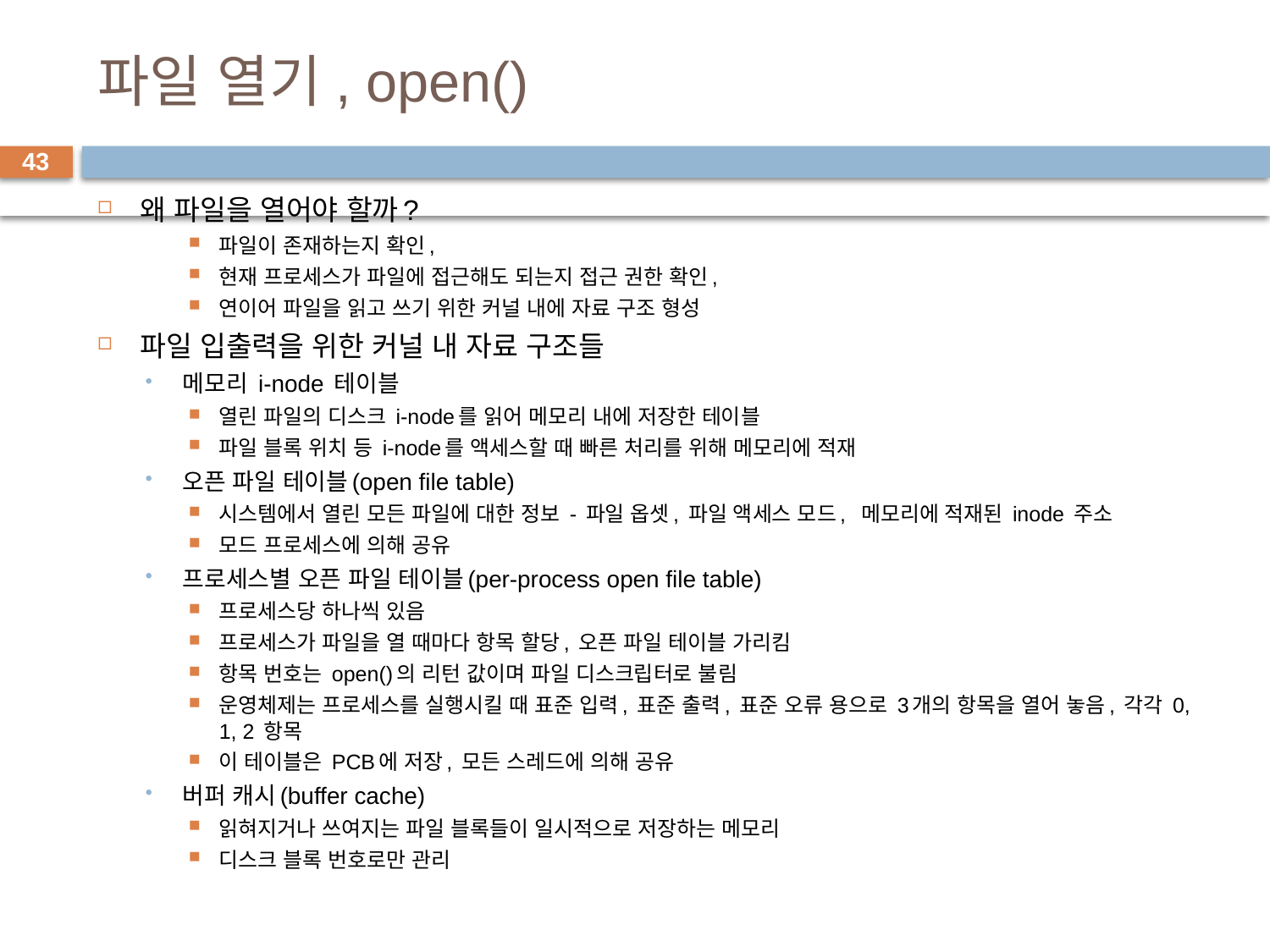

# 파일 열기, open()
43
왜 파일을 열어야 할까?
파일이 존재하는지 확인,
현재 프로세스가 파일에 접근해도 되는지 접근 권한 확인,
연이어 파일을 읽고 쓰기 위한 커널 내에 자료 구조 형성
파일 입출력을 위한 커널 내 자료 구조들
메모리 i-node 테이블
열린 파일의 디스크 i-node를 읽어 메모리 내에 저장한 테이블
파일 블록 위치 등 i-node를 액세스할 때 빠른 처리를 위해 메모리에 적재
오픈 파일 테이블(open file table)
시스템에서 열린 모든 파일에 대한 정보 - 파일 옵셋, 파일 액세스 모드,  메모리에 적재된 inode 주소
모드 프로세스에 의해 공유
프로세스별 오픈 파일 테이블(per-process open file table)
프로세스당 하나씩 있음
프로세스가 파일을 열 때마다 항목 할당, 오픈 파일 테이블 가리킴
항목 번호는 open()의 리턴 값이며 파일 디스크립터로 불림
운영체제는 프로세스를 실행시킬 때 표준 입력, 표준 출력, 표준 오류 용으로 3개의 항목을 열어 놓음, 각각 0, 1, 2 항목
이 테이블은 PCB에 저장, 모든 스레드에 의해 공유
버퍼 캐시(buffer cache)
읽혀지거나 쓰여지는 파일 블록들이 일시적으로 저장하는 메모리
디스크 블록 번호로만 관리